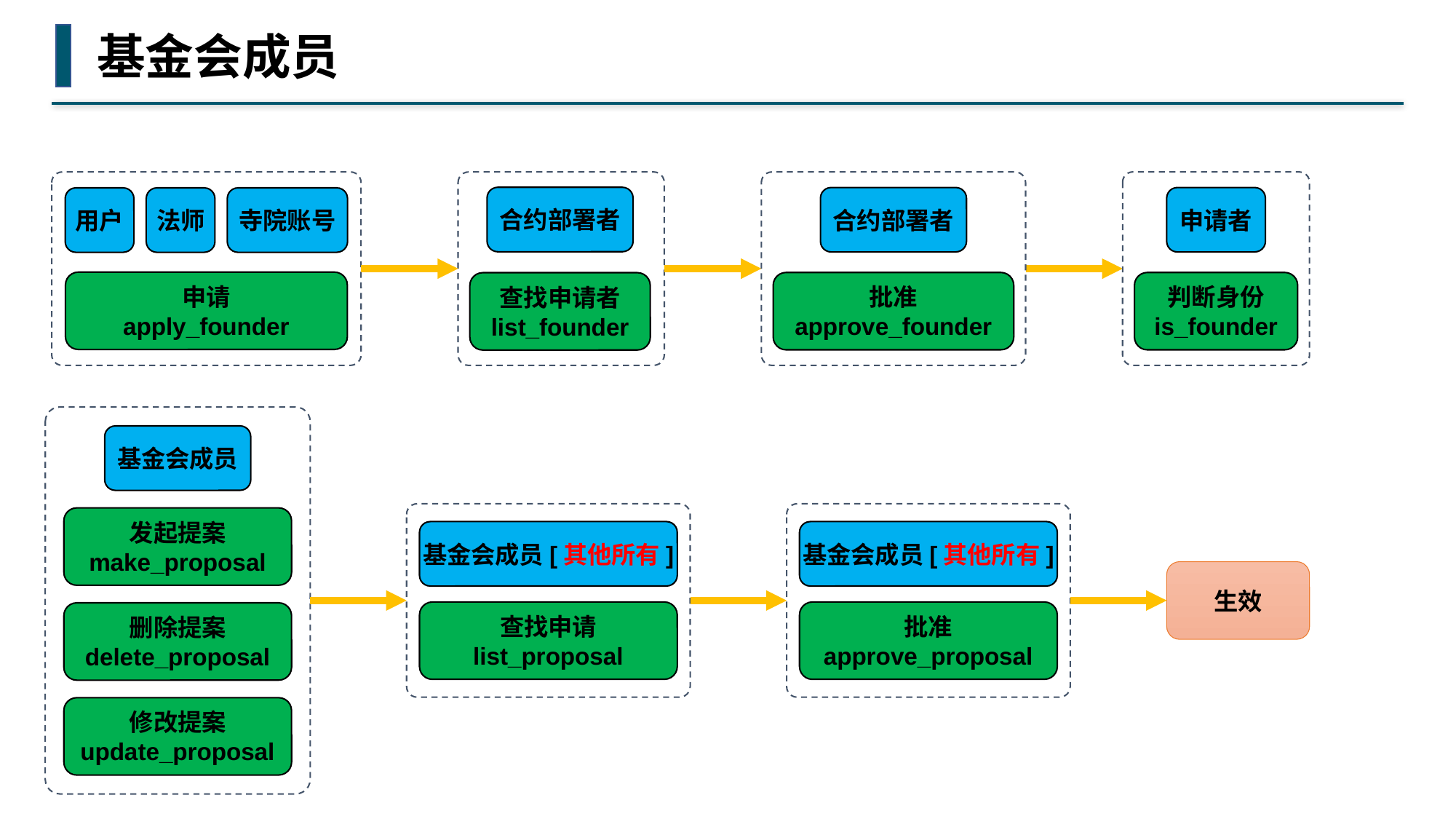

基金会成员

用户
法师
寺院账号
申请
apply_founder

合约部署者
查找申请者
list_founder

合约部署者
批准
approve_founder

申请者
判断身份
is_founder

基金会成员
发起提案
make_proposal
删除提案
delete_proposal
修改提案
update_proposal

基金会成员[其他所有]
查找申请
list_proposal

基金会成员[其他所有]
批准
approve_proposal
生效